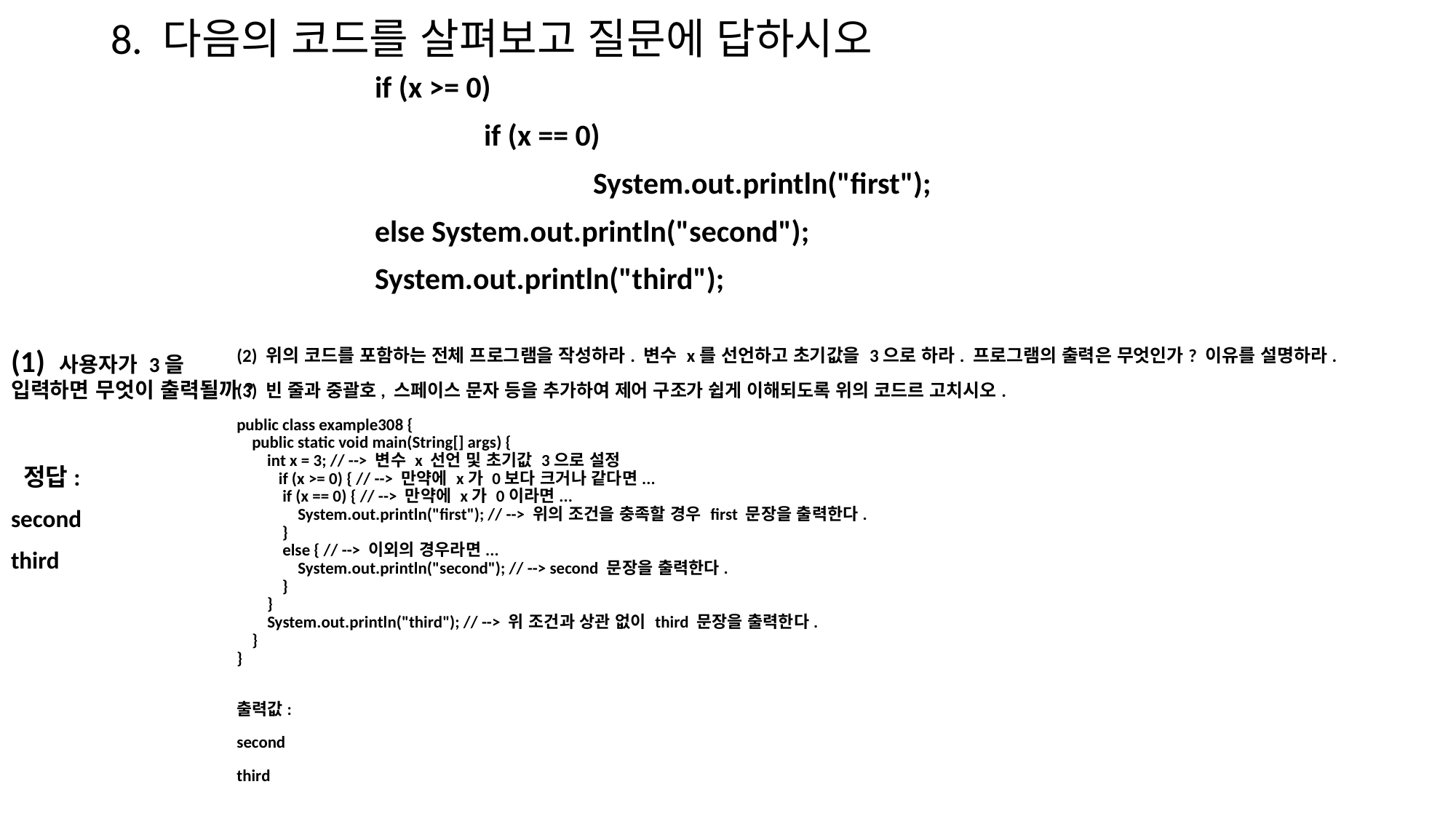

# 8. 다음의 코드를 살펴보고 질문에 답하시오
if (x >= 0)
	if (x == 0)
		System.out.println("first");
else System.out.println("second");
System.out.println("third");
(1) 사용자가 3을 입력하면 무엇이 출력될까?

 정답:
second
third
(2) 위의 코드를 포함하는 전체 프로그램을 작성하라. 변수 x를 선언하고 초기값을 3으로 하라. 프로그램의 출력은 무엇인가? 이유를 설명하라.
(3) 빈 줄과 중괄호, 스페이스 문자 등을 추가하여 제어 구조가 쉽게 이해되도록 위의 코드르 고치시오.
public class example308 {
    public static void main(String[] args) {
        int x = 3; // --> 변수 x 선언 및 초기값 3으로 설정
        if (x >= 0) { // --> 만약에 x가 0보다 크거나 같다면...
            if (x == 0) { // --> 만약에 x가 0이라면...
                System.out.println("first"); // --> 위의 조건을 충족할 경우 first 문장을 출력한다.
            }
            else { // --> 이외의 경우라면...
                System.out.println("second"); // --> second 문장을 출력한다.
            }
        }
        System.out.println("third"); // --> 위 조건과 상관 없이 third 문장을 출력한다.
    }
}
출력값:
second
third